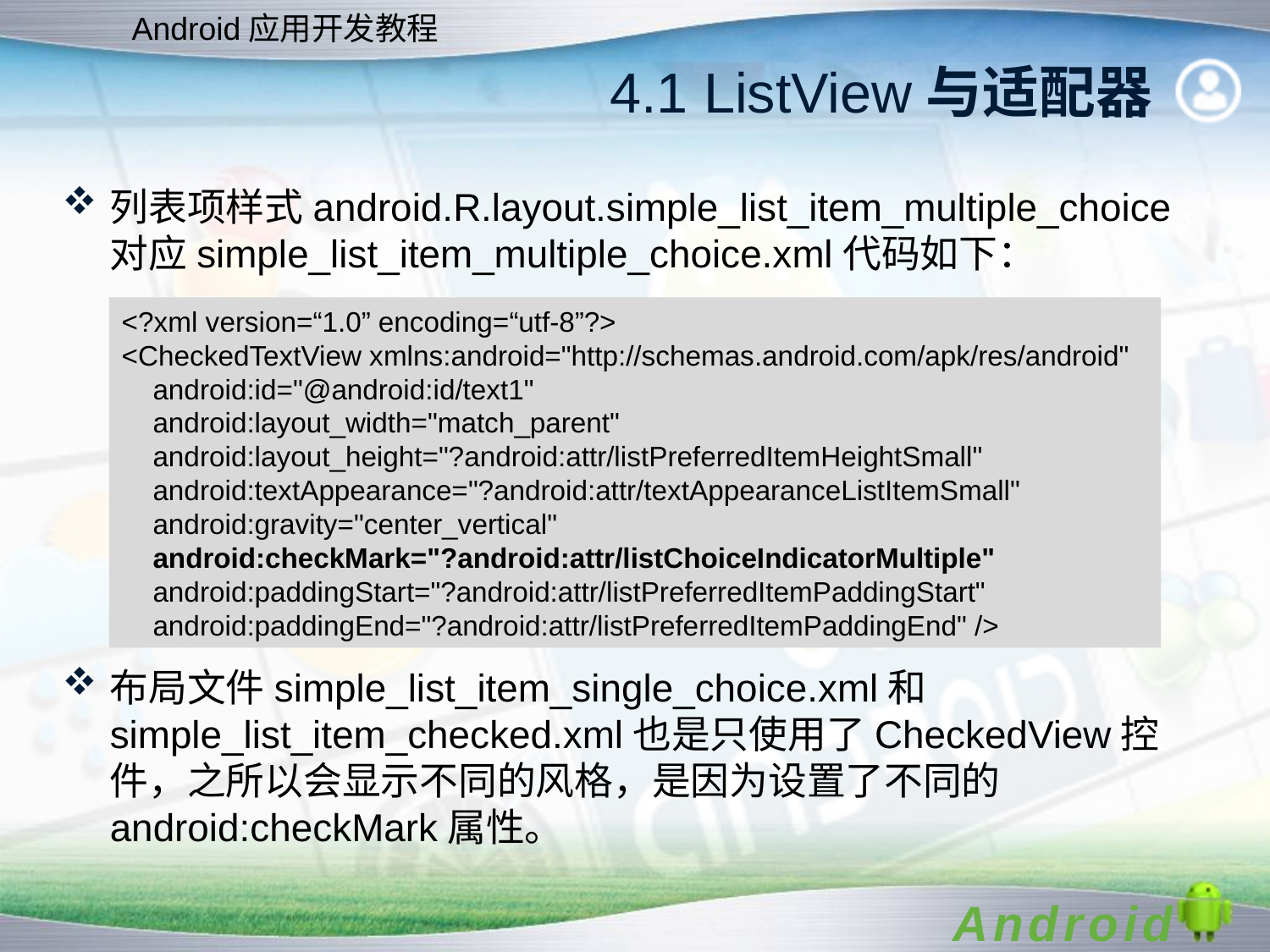

# 4.1 ListView与适配器
列表项样式android.R.layout.simple_list_item_multiple_choice对应simple_list_item_multiple_choice.xml代码如下：

布局文件simple_list_item_single_choice.xml和simple_list_item_checked.xml也是只使用了CheckedView控件，之所以会显示不同的风格，是因为设置了不同的android:checkMark属性。
<?xml version=“1.0” encoding=“utf-8”?>
<CheckedTextView xmlns:android="http://schemas.android.com/apk/res/android"
    android:id="@android:id/text1"
    android:layout_width="match_parent"
    android:layout_height="?android:attr/listPreferredItemHeightSmall"
    android:textAppearance="?android:attr/textAppearanceListItemSmall"
    android:gravity="center_vertical"
    android:checkMark="?android:attr/listChoiceIndicatorMultiple"
    android:paddingStart="?android:attr/listPreferredItemPaddingStart"
    android:paddingEnd="?android:attr/listPreferredItemPaddingEnd" />